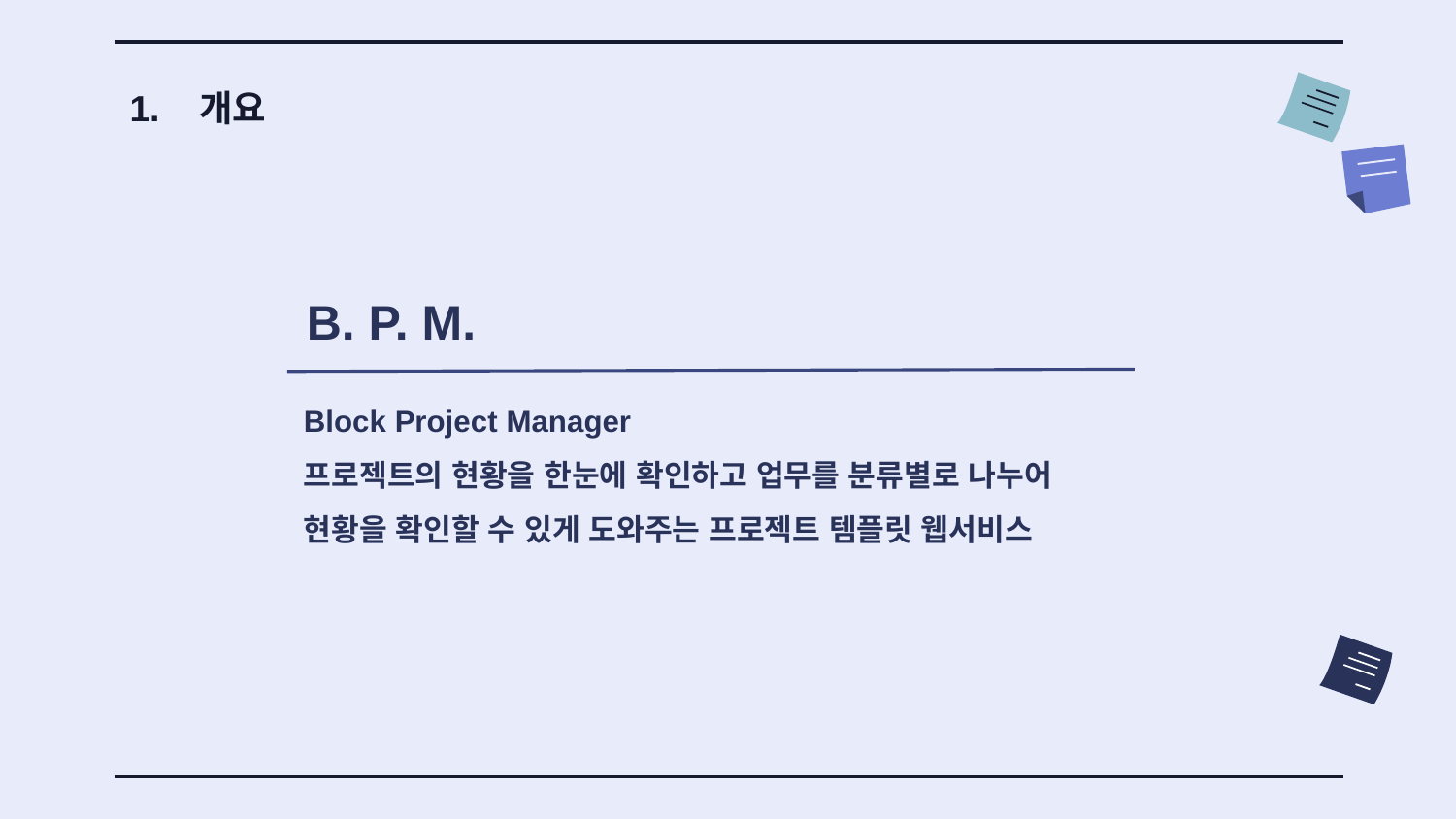

# 1.   개요

  B. P. M.
Block Project Manager
프로젝트의 현황을 한눈에 확인하고 업무를 분류별로 나누어
현황을 확인할 수 있게 도와주는 프로젝트 템플릿 웹서비스